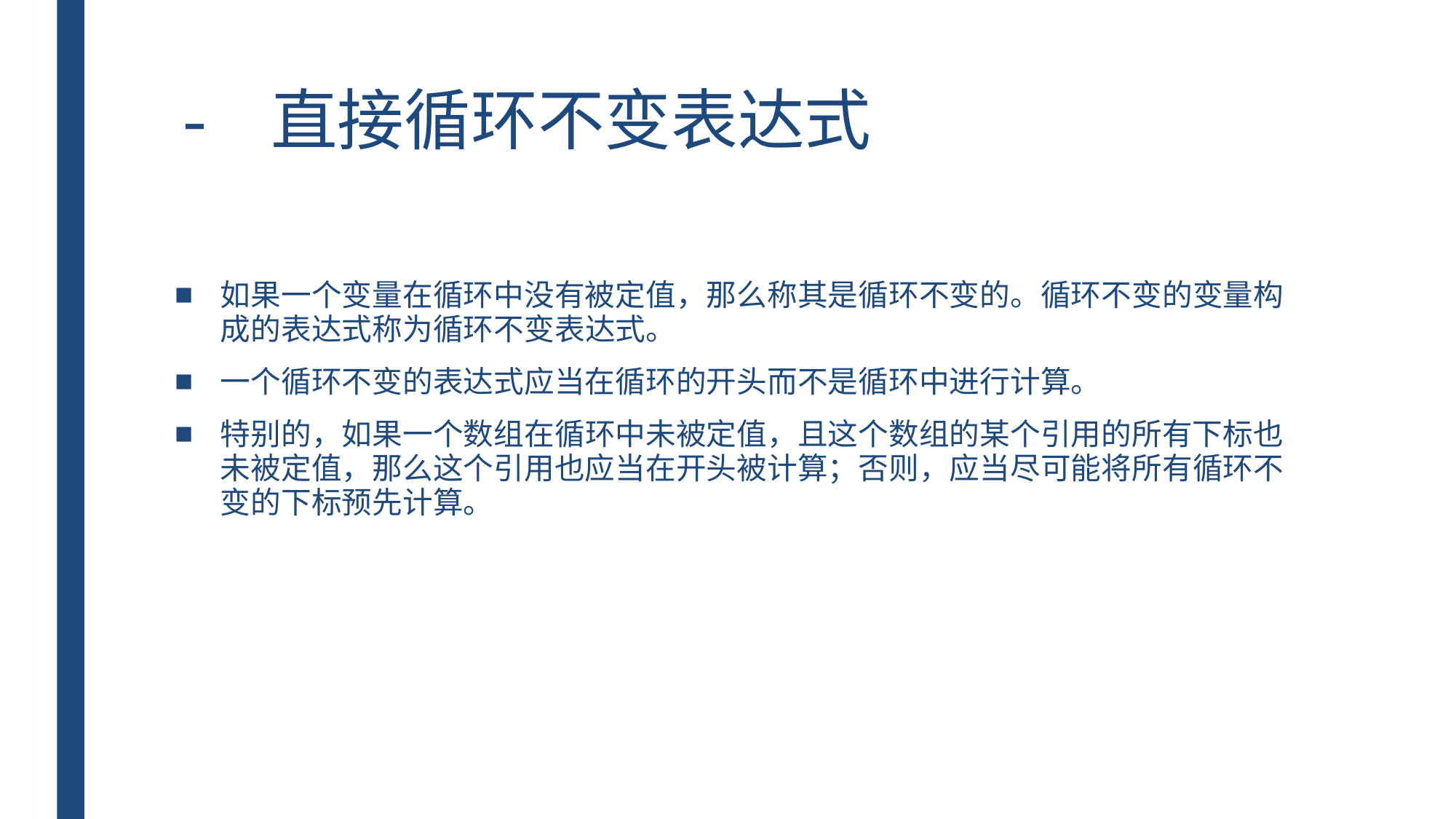

# - 直接循环不变表达式
如果一个变量在循环中没有被定值，那么称其是循环不变的。循环不变的变量构成的表达式称为循环不变表达式。
一个循环不变的表达式应当在循环的开头而不是循环中进行计算。
特别的，如果一个数组在循环中未被定值，且这个数组的某个引用的所有下标也未被定值，那么这个引用也应当在开头被计算；否则，应当尽可能将所有循环不变的下标预先计算。